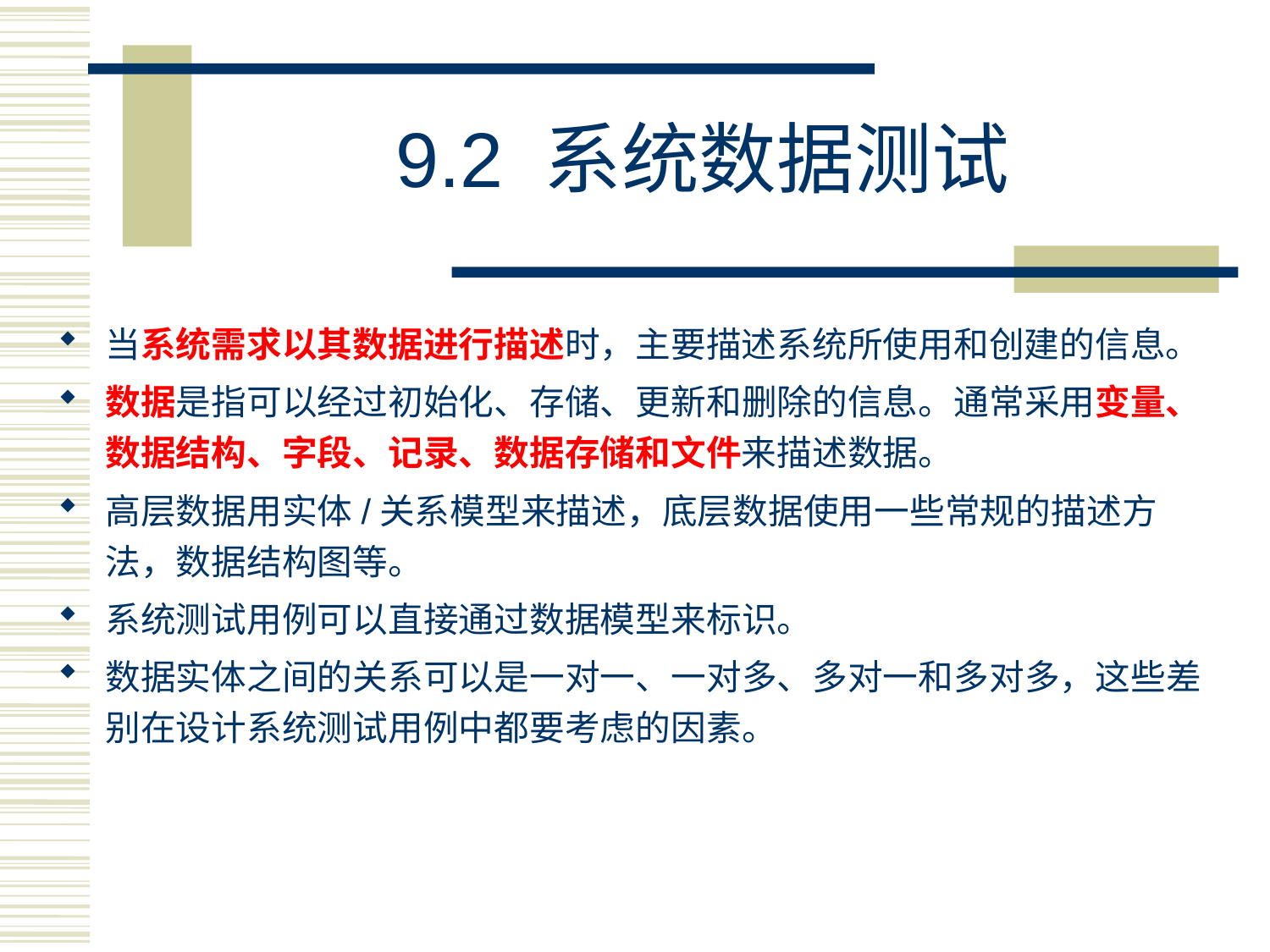

# 9.2 系统数据测试
当系统需求以其数据进行描述时，主要描述系统所使用和创建的信息。
数据是指可以经过初始化、存储、更新和删除的信息。通常采用变量、数据结构、字段、记录、数据存储和文件来描述数据。
高层数据用实体/关系模型来描述，底层数据使用一些常规的描述方法，数据结构图等。
系统测试用例可以直接通过数据模型来标识。
数据实体之间的关系可以是一对一、一对多、多对一和多对多，这些差别在设计系统测试用例中都要考虑的因素。